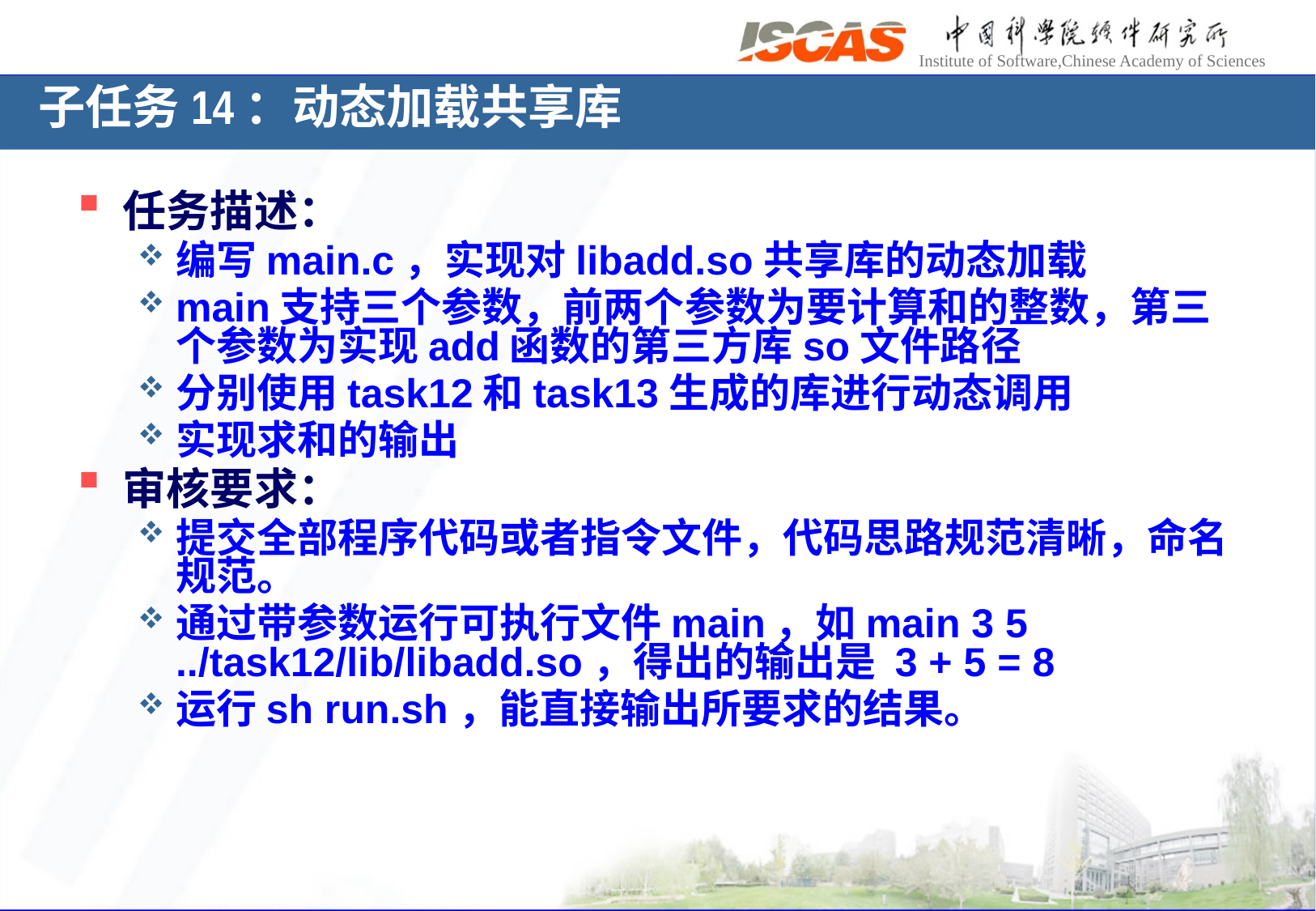

子任务14：动态加载共享库
任务描述：
编写main.c，实现对libadd.so共享库的动态加载
main支持三个参数，前两个参数为要计算和的整数，第三个参数为实现add函数的第三方库so文件路径
分别使用task12和task13生成的库进行动态调用
实现求和的输出
审核要求：
提交全部程序代码或者指令文件，代码思路规范清晰，命名规范。
通过带参数运行可执行文件main，如main 3 5 ../task12/lib/libadd.so，得出的输出是 3 + 5 = 8
运行sh run.sh，能直接输出所要求的结果。